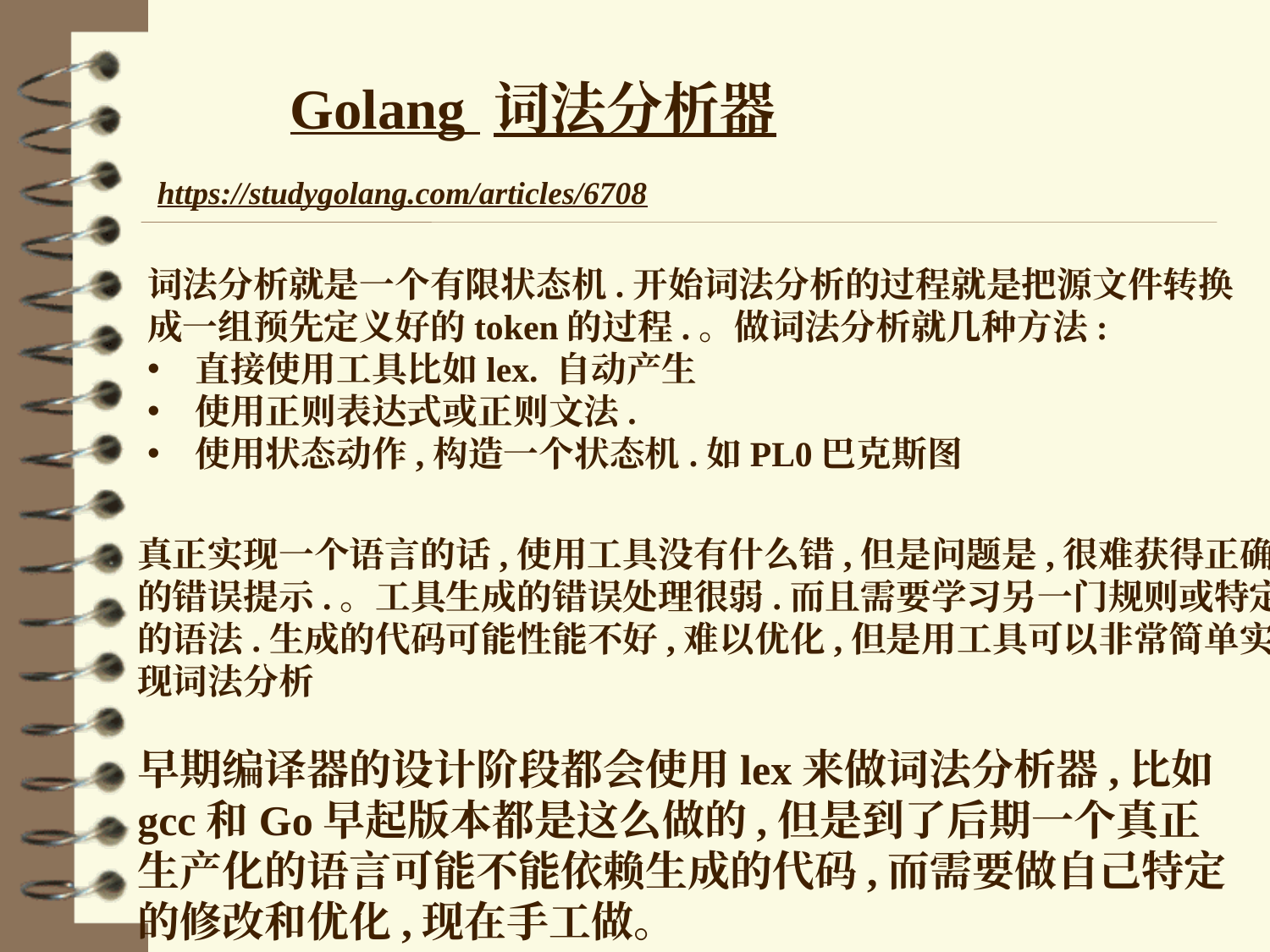

Golang 词法分析器
https://studygolang.com/articles/6708
词法分析就是一个有限状态机.开始词法分析的过程就是把源文件转换成一组预先定义好的token的过程.。做词法分析就几种方法:
直接使用工具比如lex. 自动产生
使用正则表达式或正则文法.
使用状态动作,构造一个状态机.如PL0巴克斯图

真正实现一个语言的话,使用工具没有什么错,但是问题是,很难获得正确的错误提示.。工具生成的错误处理很弱.而且需要学习另一门规则或特定的语法.生成的代码可能性能不好,难以优化,但是用工具可以非常简单实现词法分析
早期编译器的设计阶段都会使用lex来做词法分析器,比如gcc和Go早起版本都是这么做的,但是到了后期一个真正生产化的语言可能不能依赖生成的代码,而需要做自己特定的修改和优化,现在手工做。